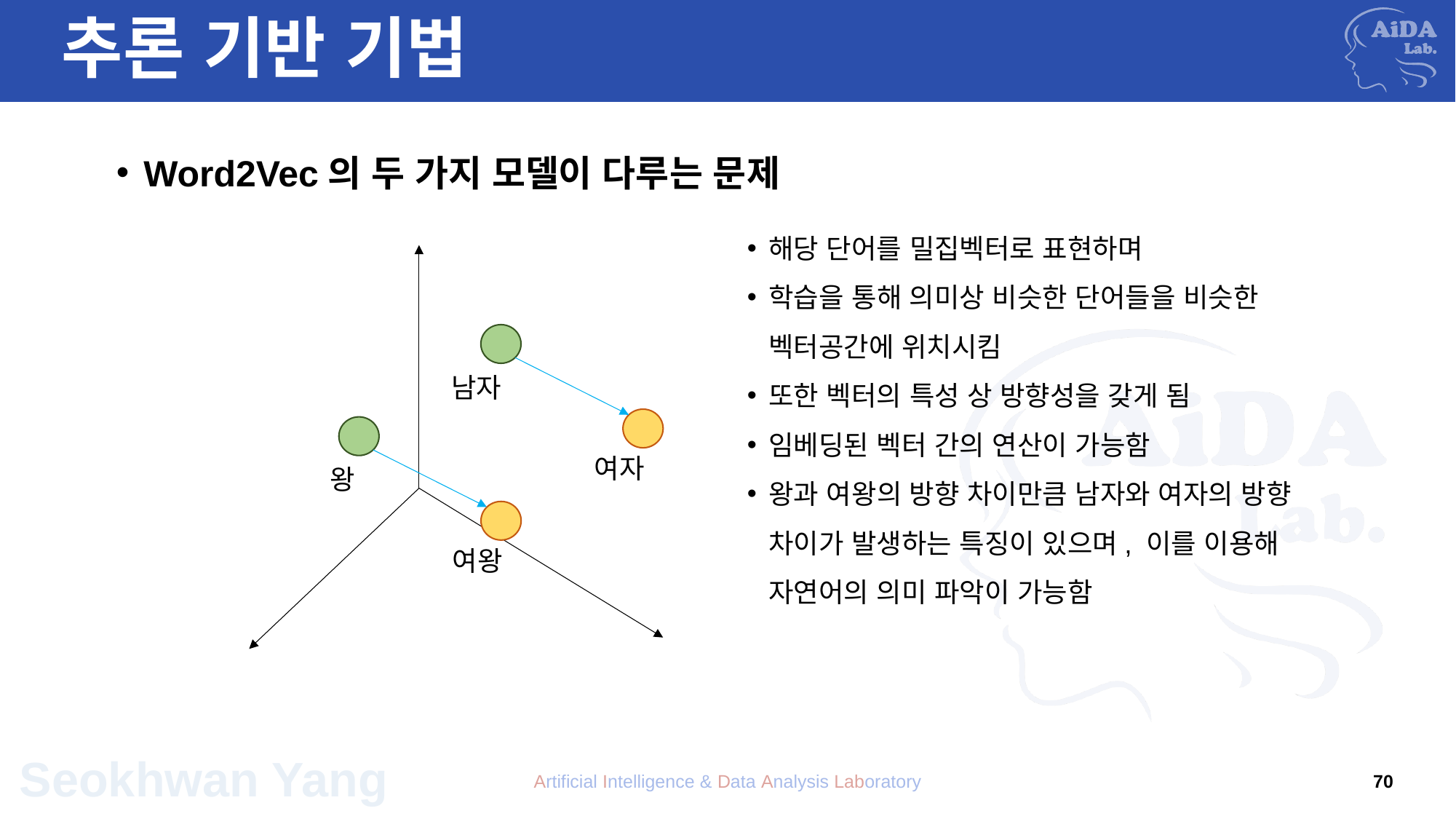

# 추론 기반 기법
Word2Vec의 두 가지 모델이 다루는 문제
해당 단어를 밀집벡터로 표현하며
학습을 통해 의미상 비슷한 단어들을 비슷한 벡터공간에 위치시킴
또한 벡터의 특성 상 방향성을 갖게 됨
임베딩된 벡터 간의 연산이 가능함
왕과 여왕의 방향 차이만큼 남자와 여자의 방향 차이가 발생하는 특징이 있으며, 이를 이용해 자연어의 의미 파악이 가능함

남자

여자
왕

여왕
Artificial Intelligence & Data Analysis Laboratory
70